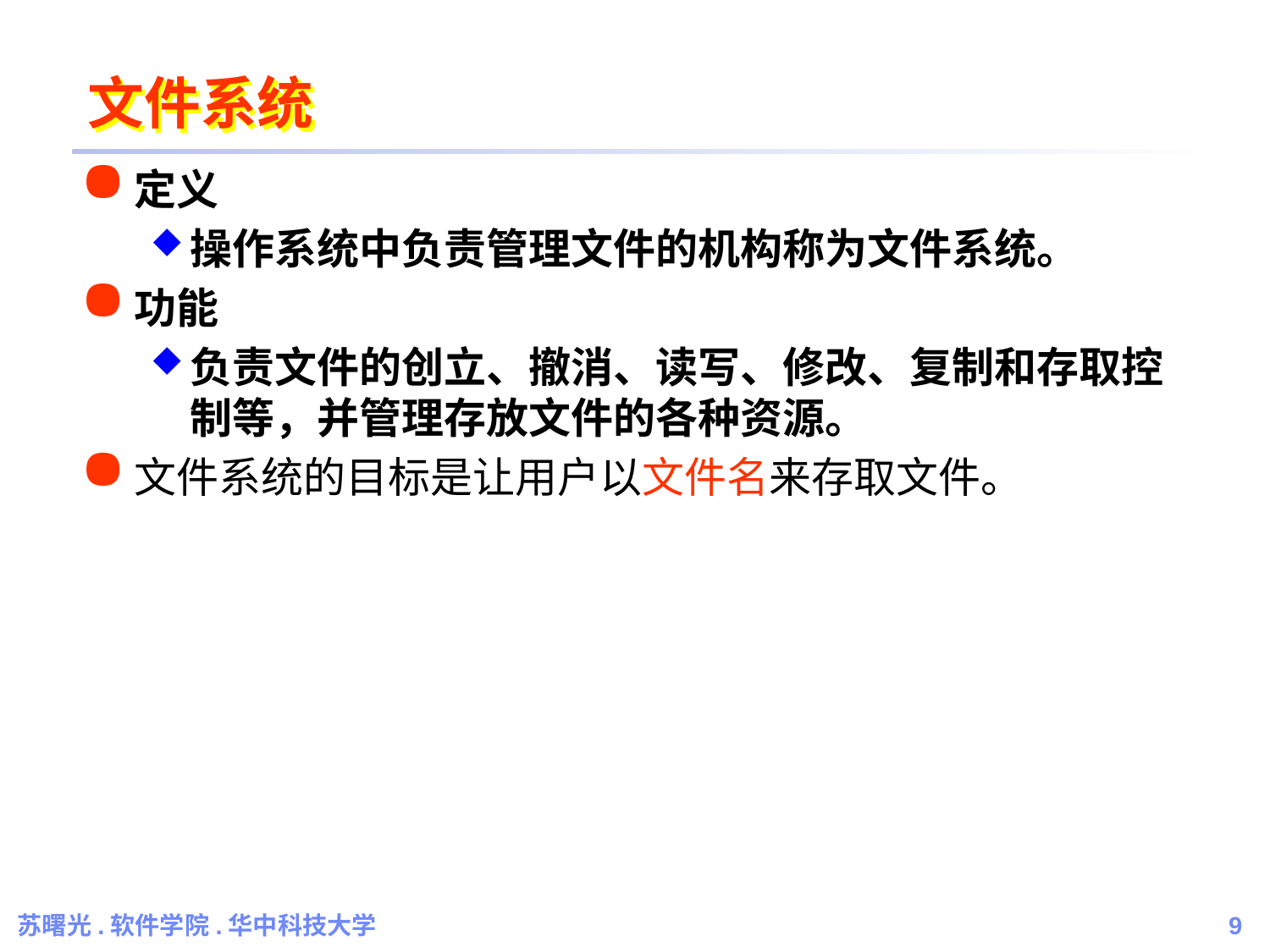

# 文件系统
定义
操作系统中负责管理文件的机构称为文件系统。
功能
负责文件的创立、撤消、读写、修改、复制和存取控制等，并管理存放文件的各种资源。
文件系统的目标是让用户以文件名来存取文件。
苏曙光.软件学院.华中科技大学
9